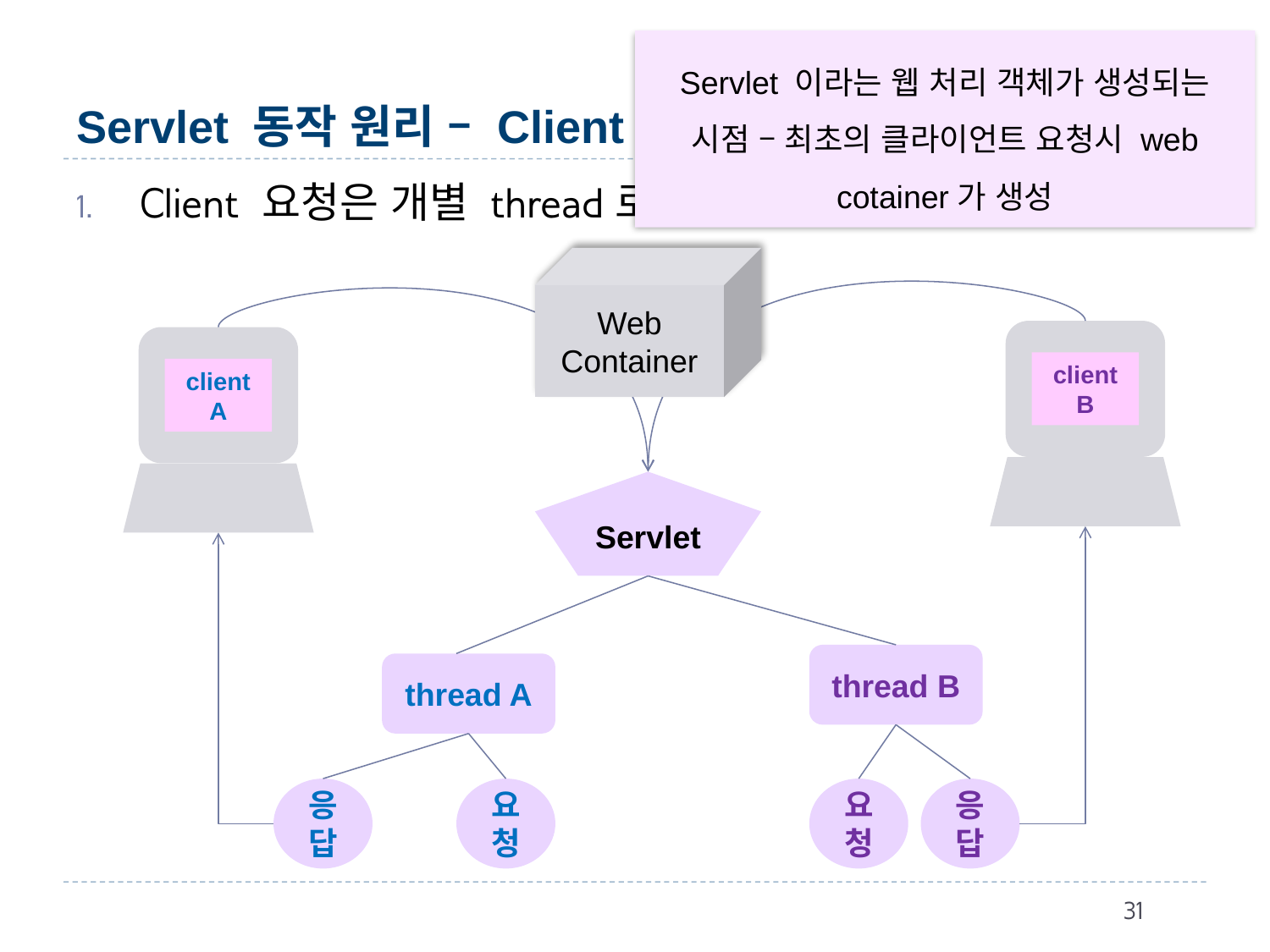

# Servlet 동작 원리 – Client 요청 처리
Servlet 이라는 웹 처리 객체가 생성되는 시점 – 최초의 클라이언트 요청시 web cotainer가 생성
Client 요청은 개별 thread로 생성되어 실행됨
Web Container

client B

client A
Servlet
thread B
thread A
응답
요청
요청
응답
31